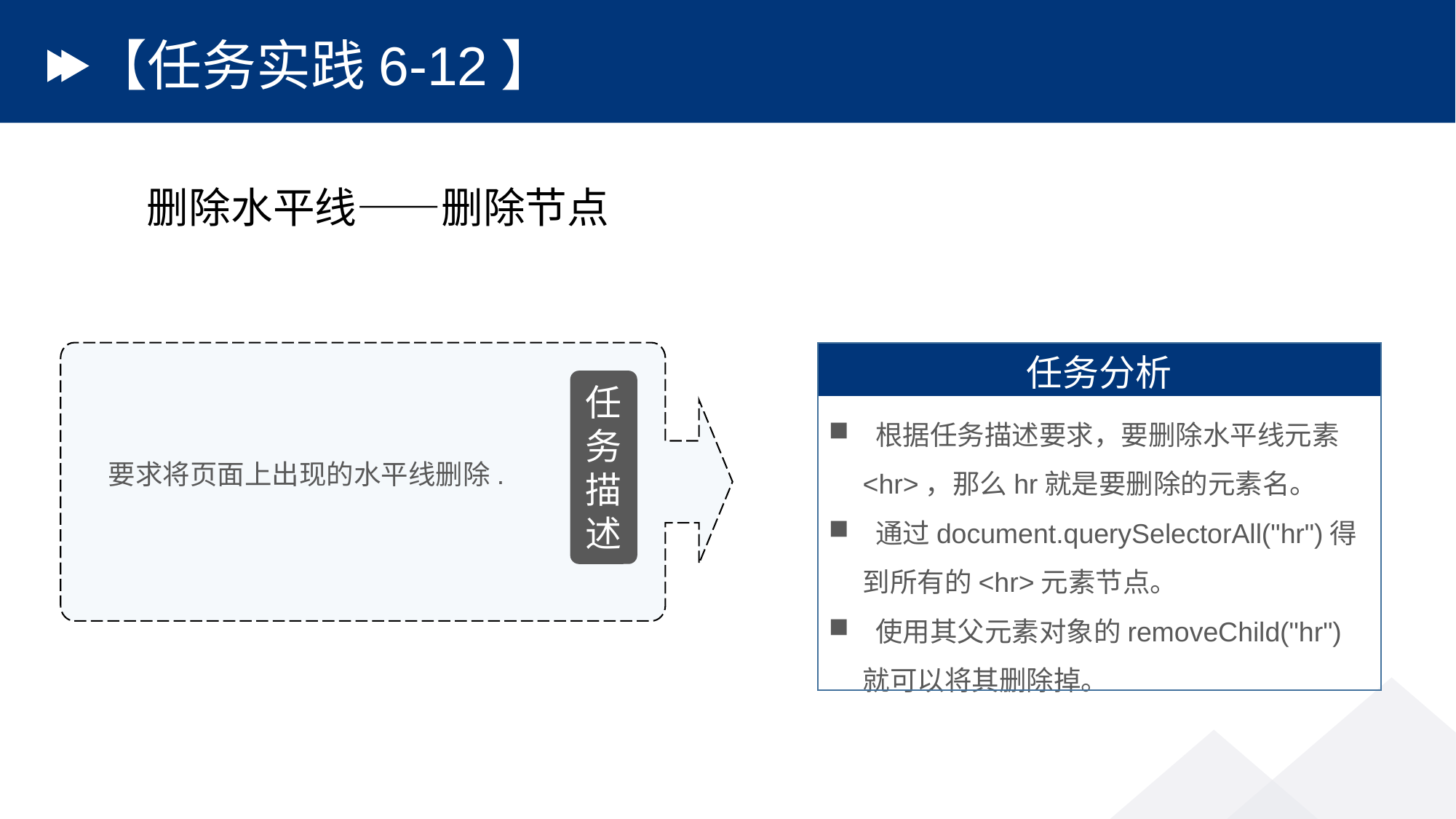

# 【任务实践6-12】
删除水平线——删除节点

任务描述
要求将页面上出现的水平线删除.

任务分析
 根据任务描述要求，要删除水平线元素<hr>，那么hr就是要删除的元素名。
 通过document.querySelectorAll("hr")得到所有的<hr>元素节点。
 使用其父元素对象的removeChild("hr")就可以将其删除掉。